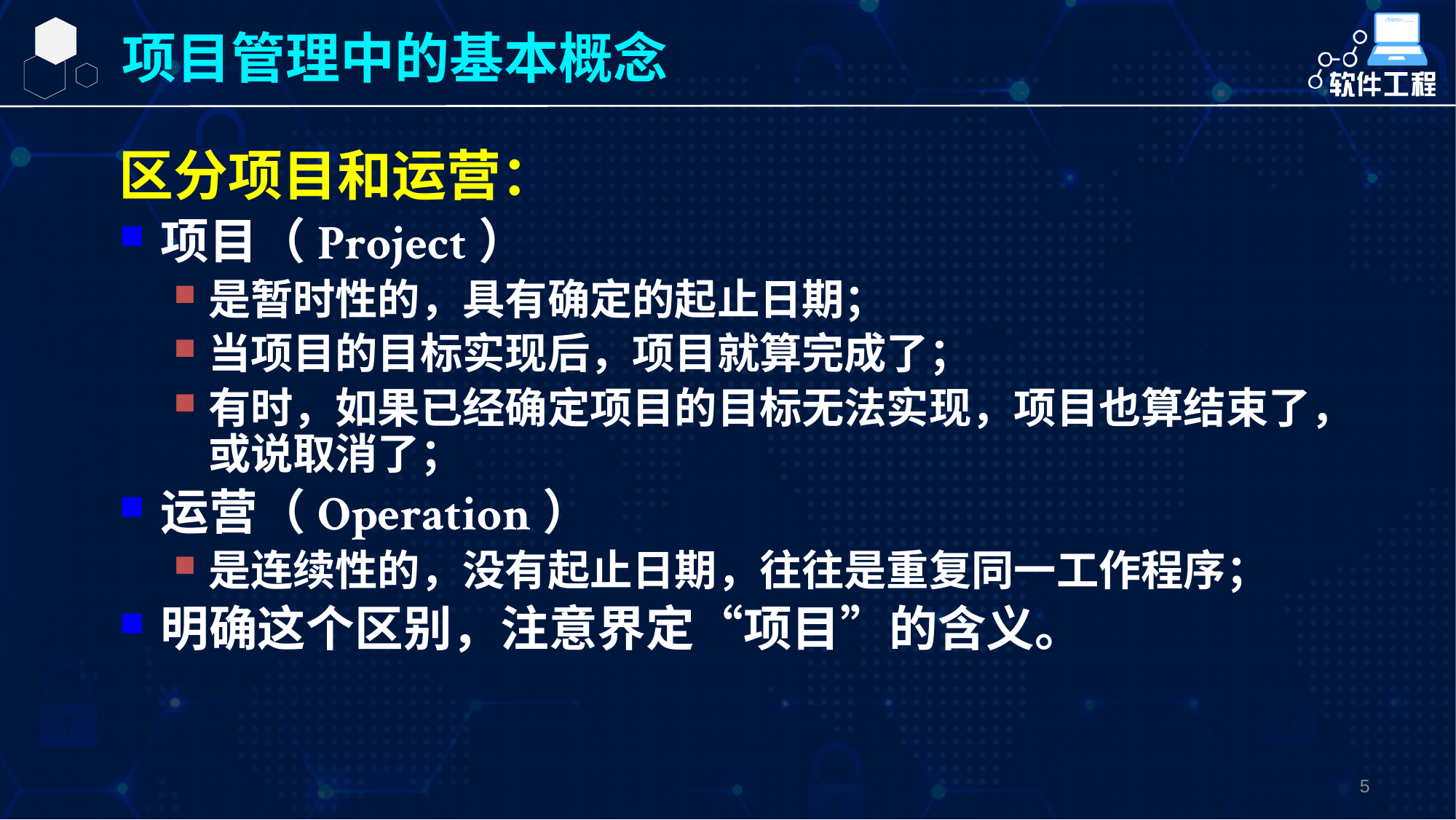

5
项目管理中的基本概念
区分项目和运营：
项目（Project）
是暂时性的，具有确定的起止日期；
当项目的目标实现后，项目就算完成了；
有时，如果已经确定项目的目标无法实现，项目也算结束了，或说取消了；
运营（Operation）
是连续性的，没有起止日期，往往是重复同一工作程序；
明确这个区别，注意界定“项目”的含义。